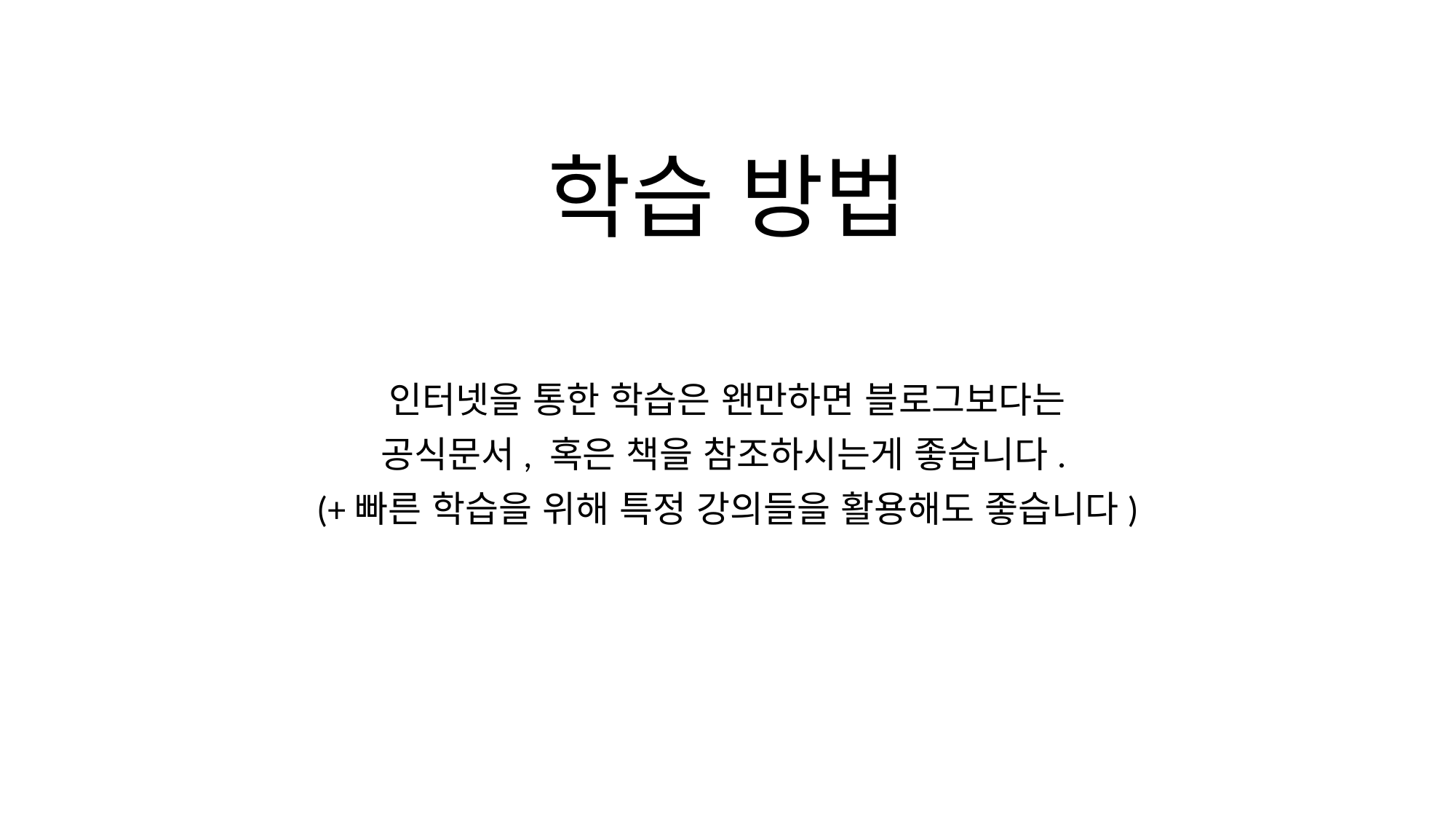

# 학습 방법

인터넷을 통한 학습은 왠만하면 블로그보다는
공식문서, 혹은 책을 참조하시는게 좋습니다.
(+빠른 학습을 위해 특정 강의들을 활용해도 좋습니다)